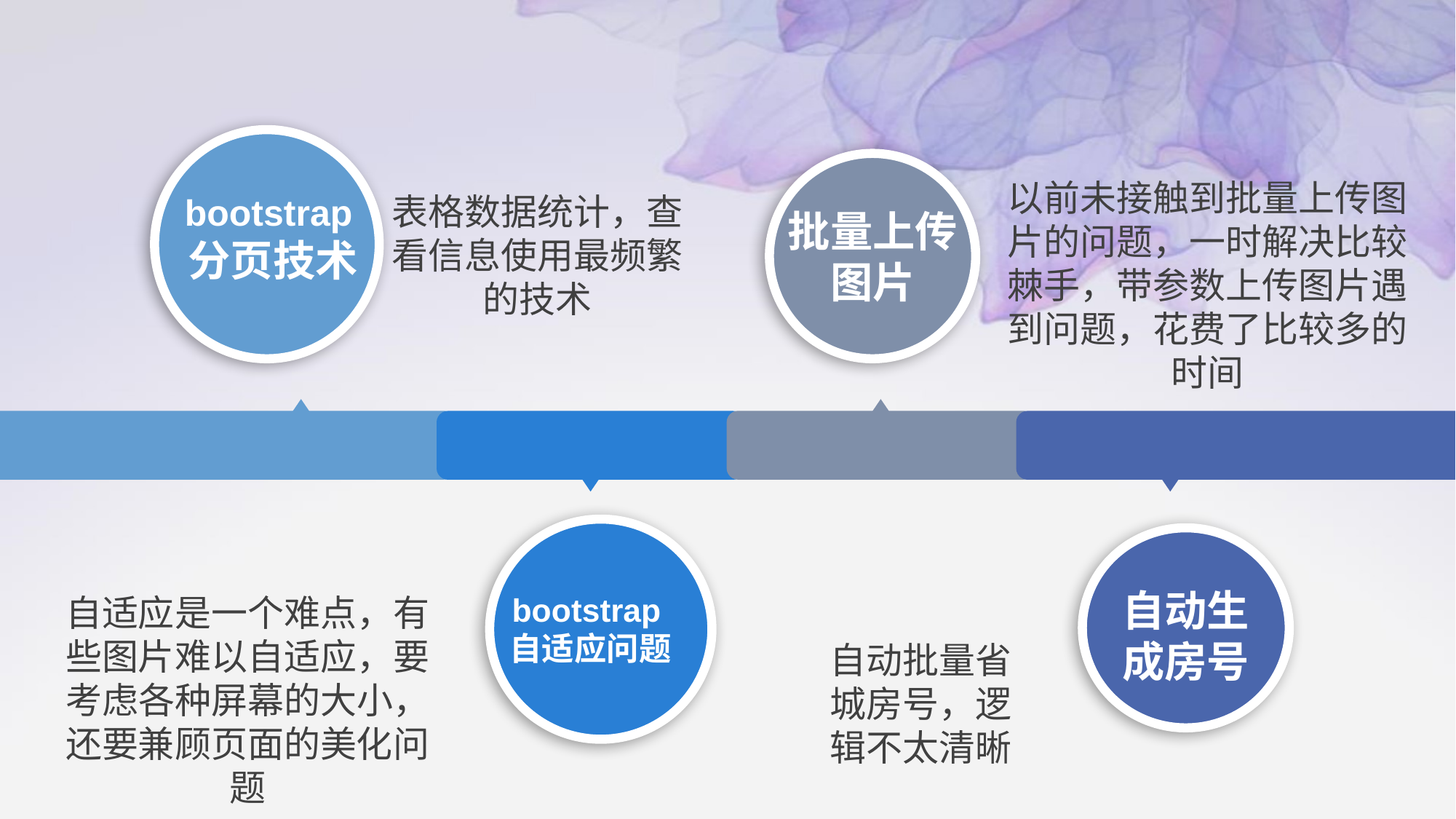

以前未接触到批量上传图片的问题，一时解决比较棘手，带参数上传图片遇到问题，花费了比较多的时间
表格数据统计，查看信息使用最频繁的技术
bootstrap分页技术
批量上传图片

自动生成房号
自适应是一个难点，有些图片难以自适应，要考虑各种屏幕的大小，还要兼顾页面的美化问题
bootstrap自适应问题
自动批量省城房号，逻辑不太清晰